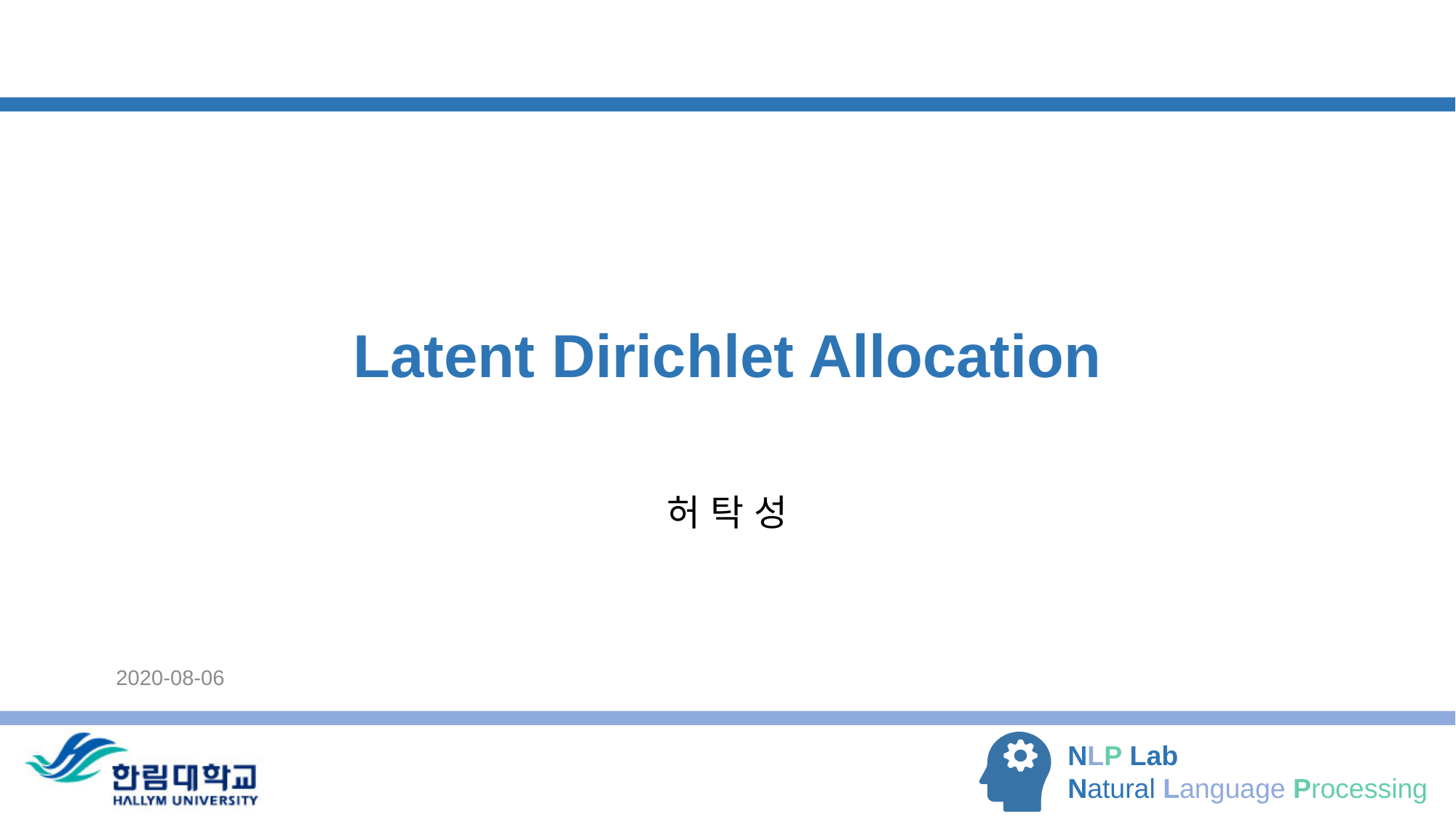

# Latent Dirichlet Allocation

허 탁 성
2020-08-06